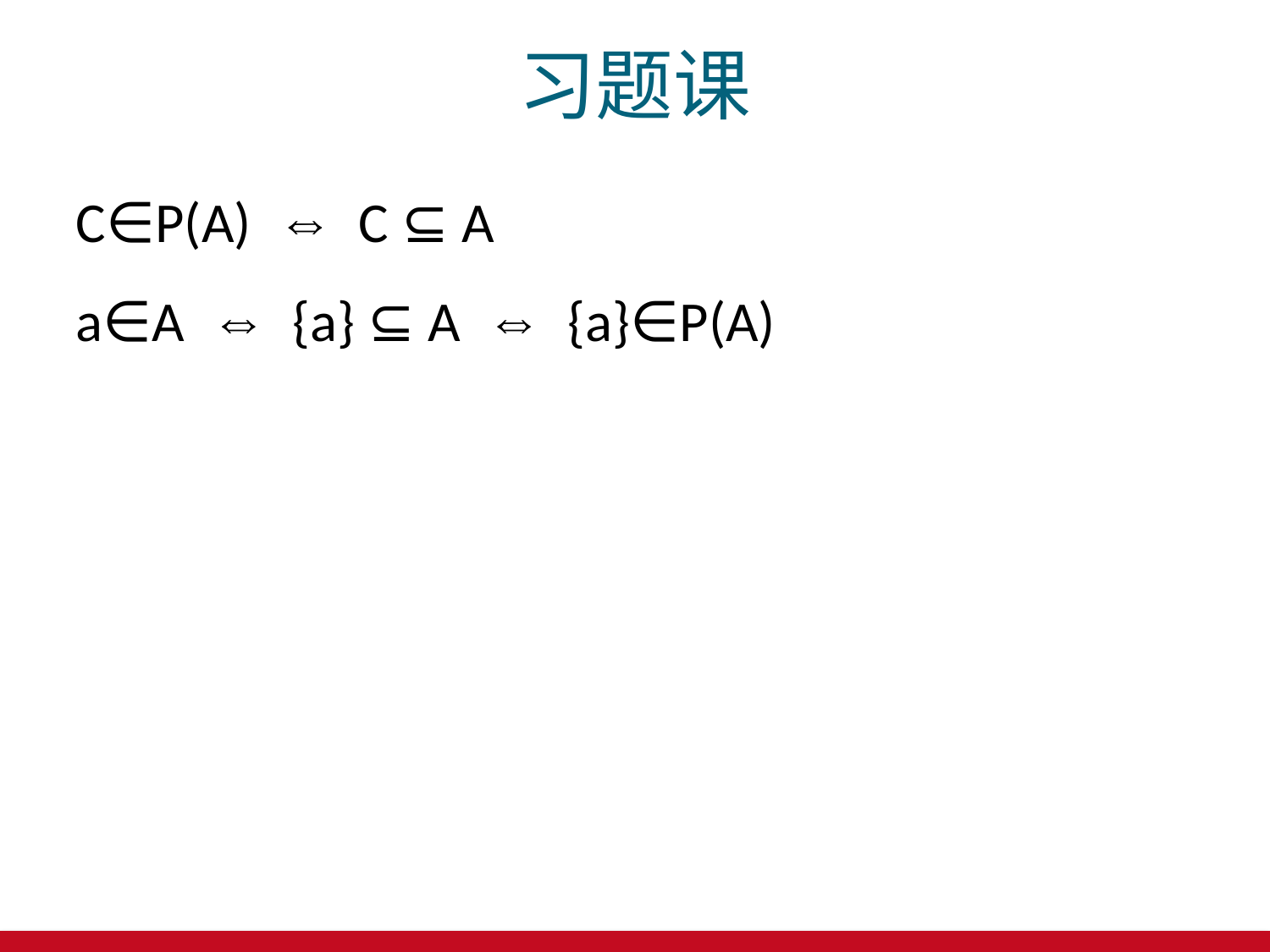

# 习题课
C∈P(A)  ⇔  C ⊆ A
a∈A  ⇔  {a} ⊆ A  ⇔  {a}∈P(A)